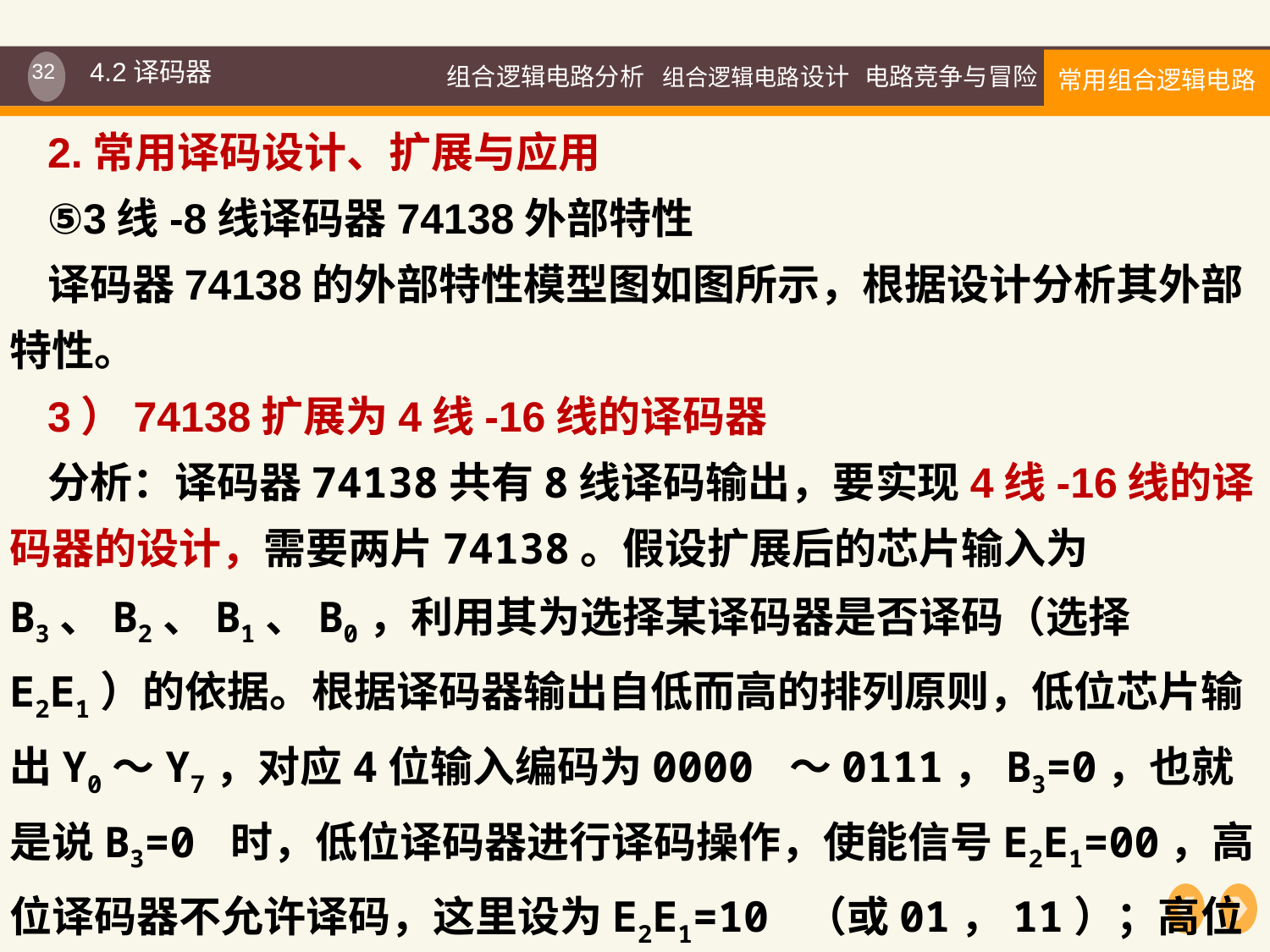

4.2译码器
2.常用译码设计、扩展与应用
⑤3线-8线译码器74138外部特性
译码器74138的外部特性模型图如图所示，根据设计分析其外部特性。
3）74138扩展为4线-16线的译码器
分析：译码器74138共有8线译码输出，要实现4线-16线的译码器的设计，需要两片74138。假设扩展后的芯片输入为B3、B2、B1、B0，利用其为选择某译码器是否译码（选择E2E1）的依据。根据译码器输出自低而高的排列原则，低位芯片输出Y0～Y7，对应4位输入编码为0000 ～0111，B3=0，也就是说B3=0 时，低位译码器进行译码操作，使能信号E2E1=00，高位译码器不允许译码，这里设为E2E1=10 （或01，11）；高位译码芯片输出Y8～Y15，对应4位输入编码为1000 ～1111，B3=1，也就是说B3=1 时，高位译码器进行译码操作